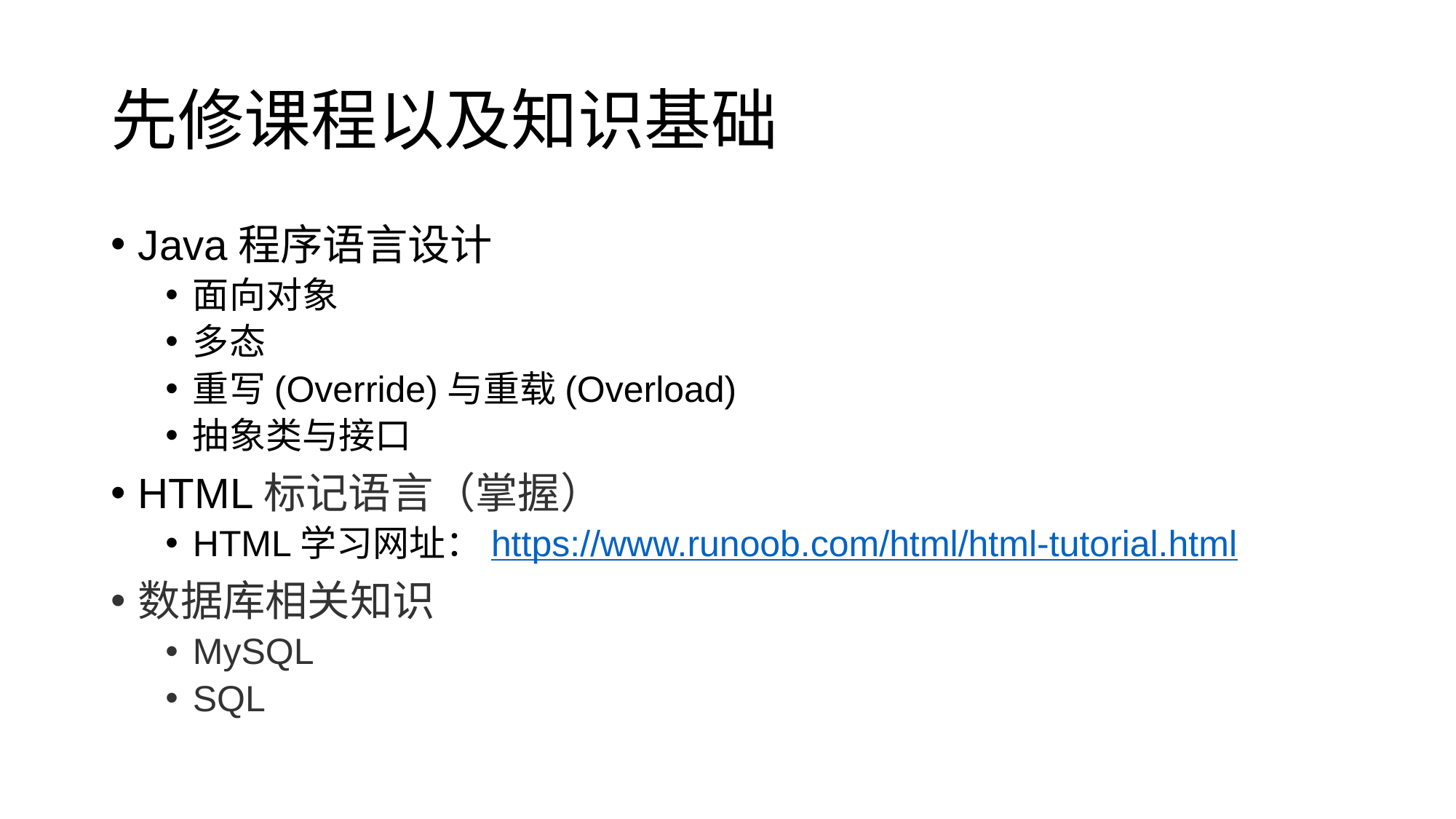

# 先修课程以及知识基础
Java程序语言设计
面向对象
多态
重写(Override)与重载(Overload)
抽象类与接口
HTML标记语言（掌握）
HTML学习网址：https://www.runoob.com/html/html-tutorial.html
数据库相关知识
MySQL
SQL